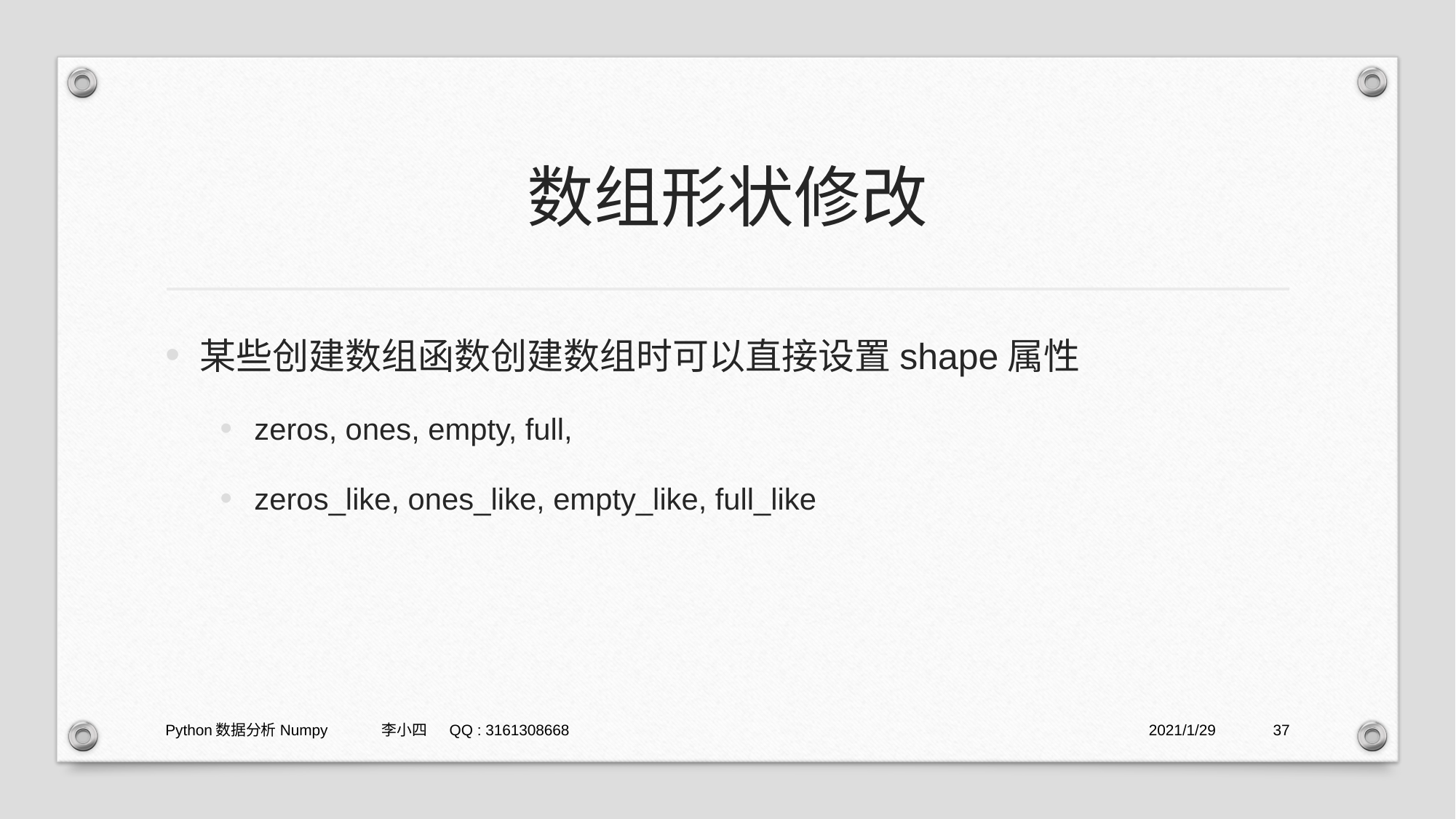

# 数组形状修改
某些创建数组函数创建数组时可以直接设置shape属性
zeros, ones, empty, full,
zeros_like, ones_like, empty_like, full_like

Python数据分析Numpy            李小四    QQ : 3161308668
2021/1/29
37